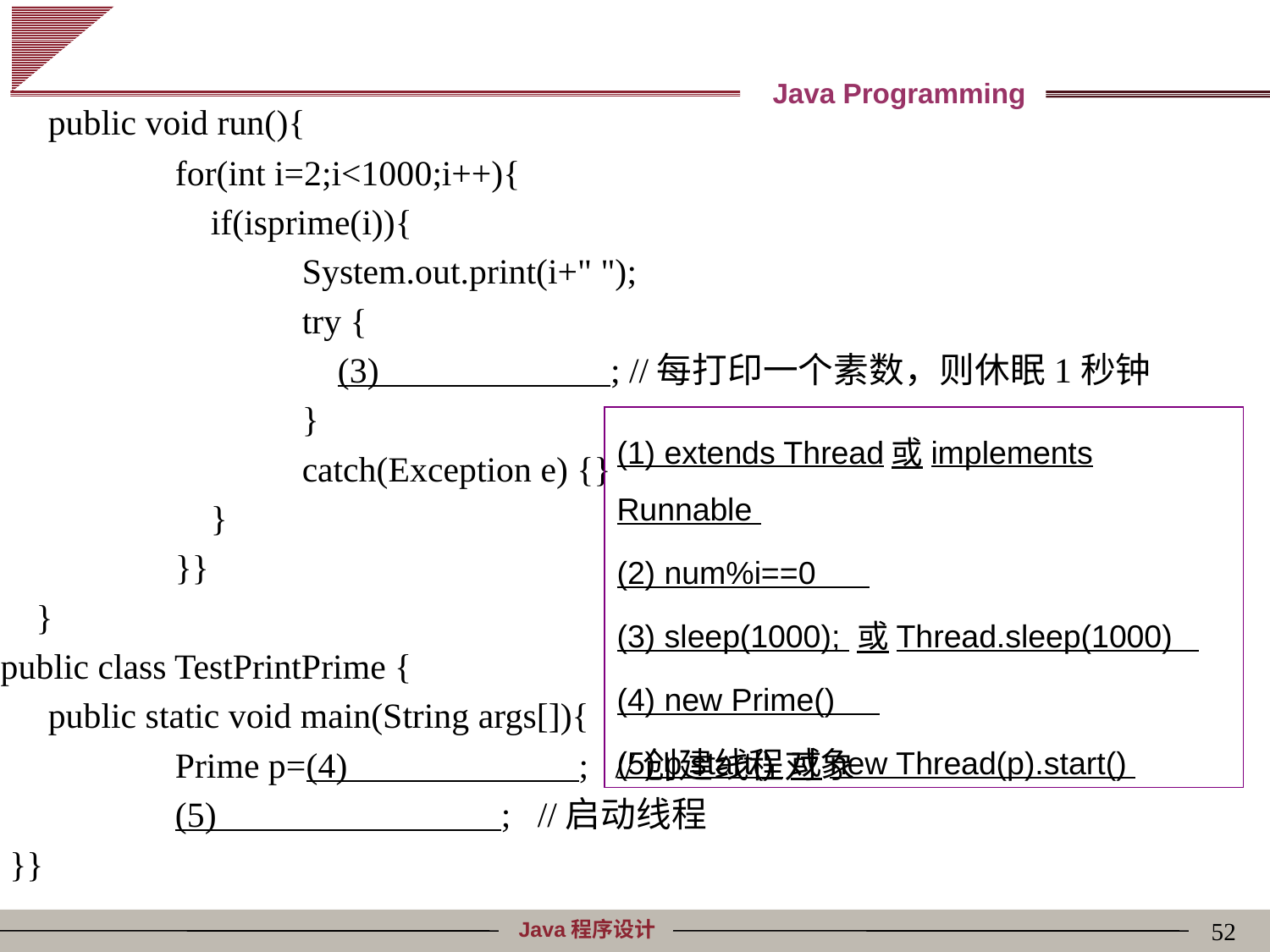

public void run(){
		for(int i=2;i<1000;i++){
		    if(isprime(i)){
		    	System.out.print(i+" ");
		    	try {
		    	    (3)                          ; //每打印一个素数，则休眠1秒钟
		    	}
		    	catch(Exception e) {}
		    }
		}}
    }
public class TestPrintPrime {
	public static void main(String args[]){
		Prime p=(4)                          ;   //创建线程对象
		(5)                                ;   //启动线程
 }}

(1) extends Thread或implements Runnable
(2) num%i==0
(3) sleep(1000); 或Thread.sleep(1000)
(4) new Prime()
(5) p.start() 或new Thread(p).start()